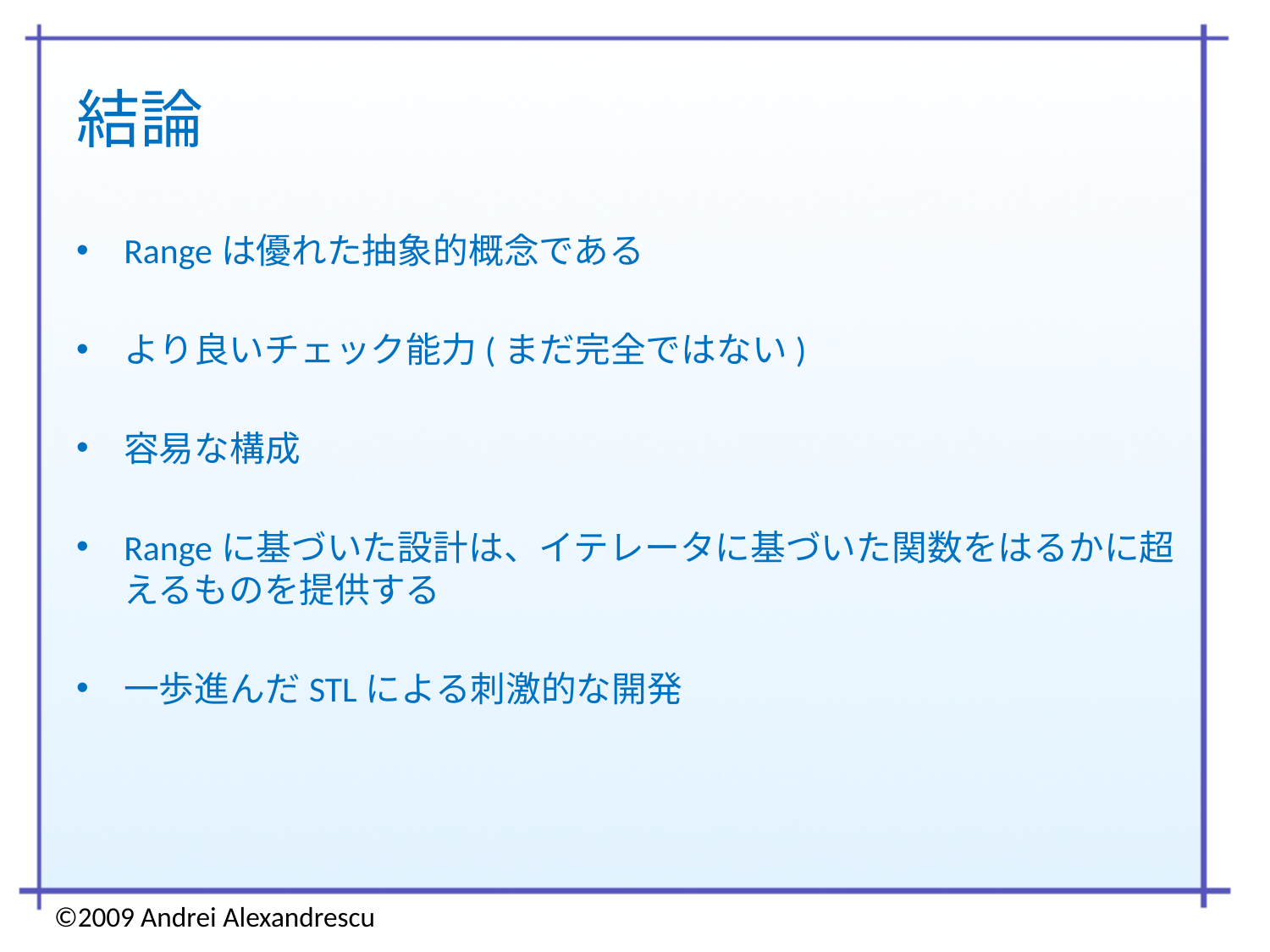

# 結論
Rangeは優れた抽象的概念である

より良いチェック能力(まだ完全ではない)

容易な構成

Rangeに基づいた設計は、イテレータに基づいた関数をはるかに超えるものを提供する

一歩進んだSTLによる刺激的な開発
©2009 Andrei Alexandrescu